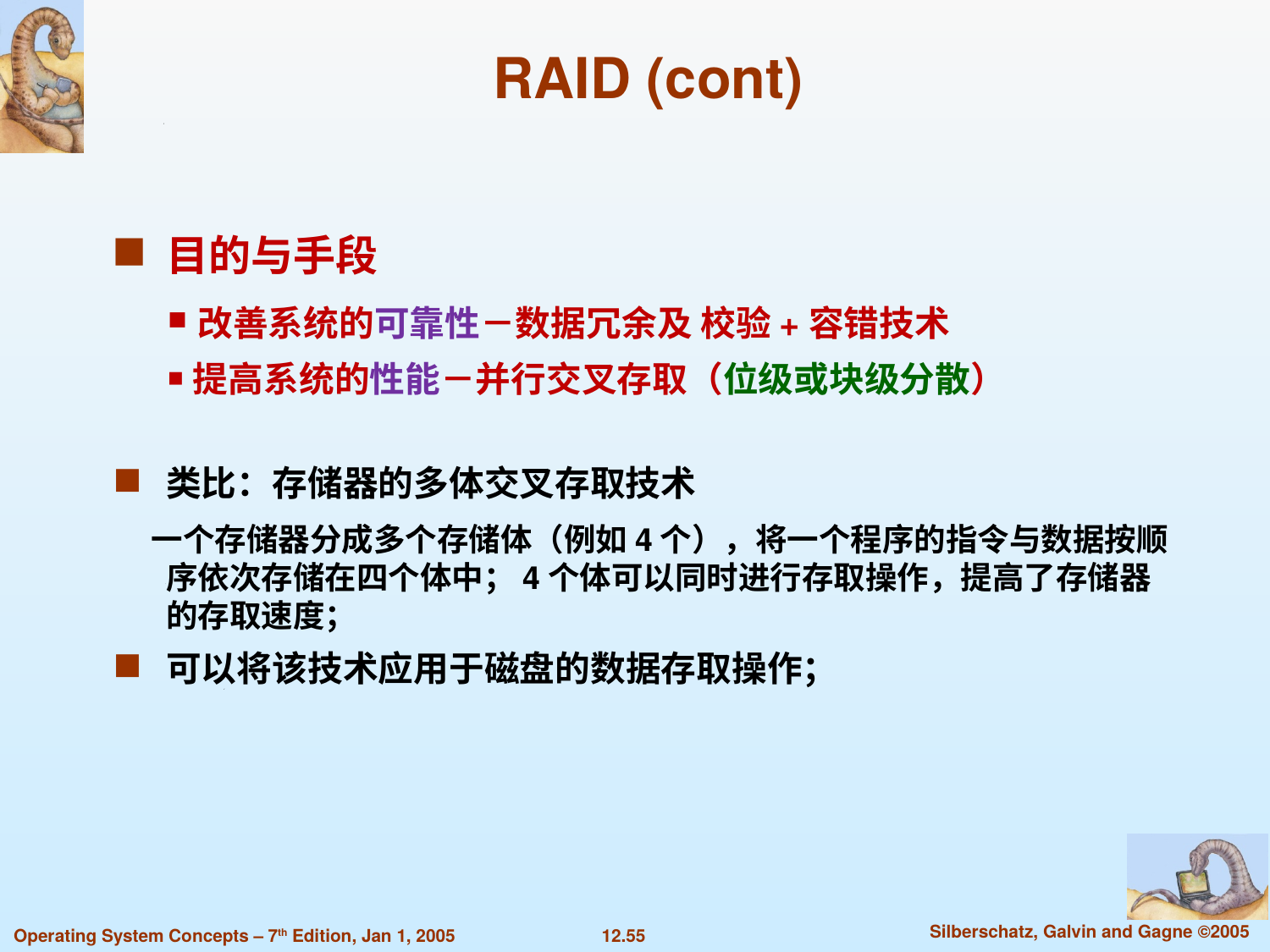

# RAID (cont)
目的与手段
    ￭ 改善系统的可靠性－数据冗余及 校验+容错技术
     ￭ 提高系统的性能－并行交叉存取（位级或块级分散）

类比：存储器的多体交叉存取技术
   一个存储器分成多个存储体（例如4个），将一个程序的指令与数据按顺序依次存储在四个体中；4个体可以同时进行存取操作，提高了存储器的存取速度；
可以将该技术应用于磁盘的数据存取操作；